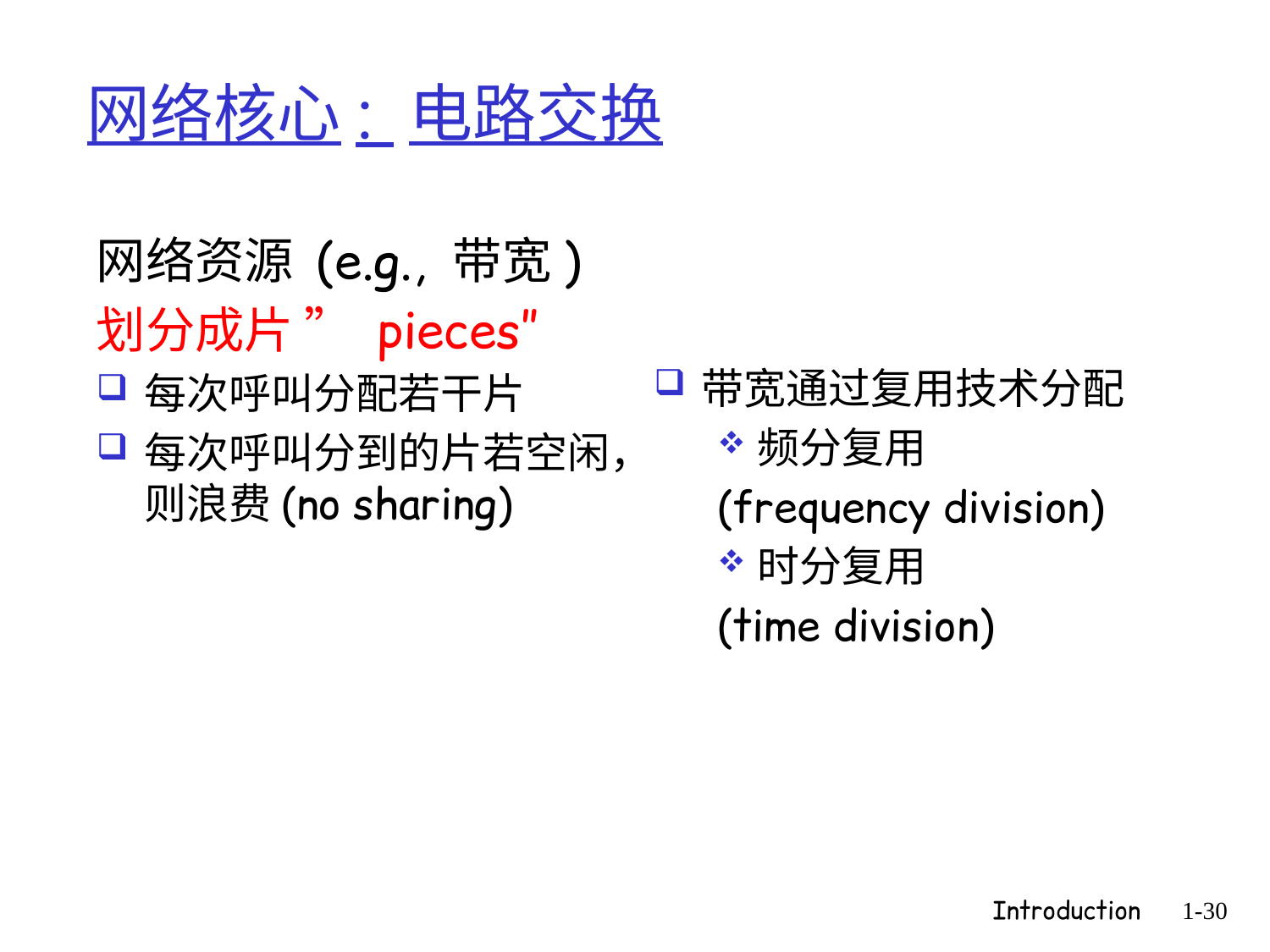

# 网络核心: 电路交换
网络资源 (e.g., 带宽)
划分成片 ” pieces”
每次呼叫分配若干片
每次呼叫分到的片若空闲，则浪费(no sharing)
带宽通过复用技术分配
频分复用
(frequency division)
时分复用
(time division)
 Introduction
1-30